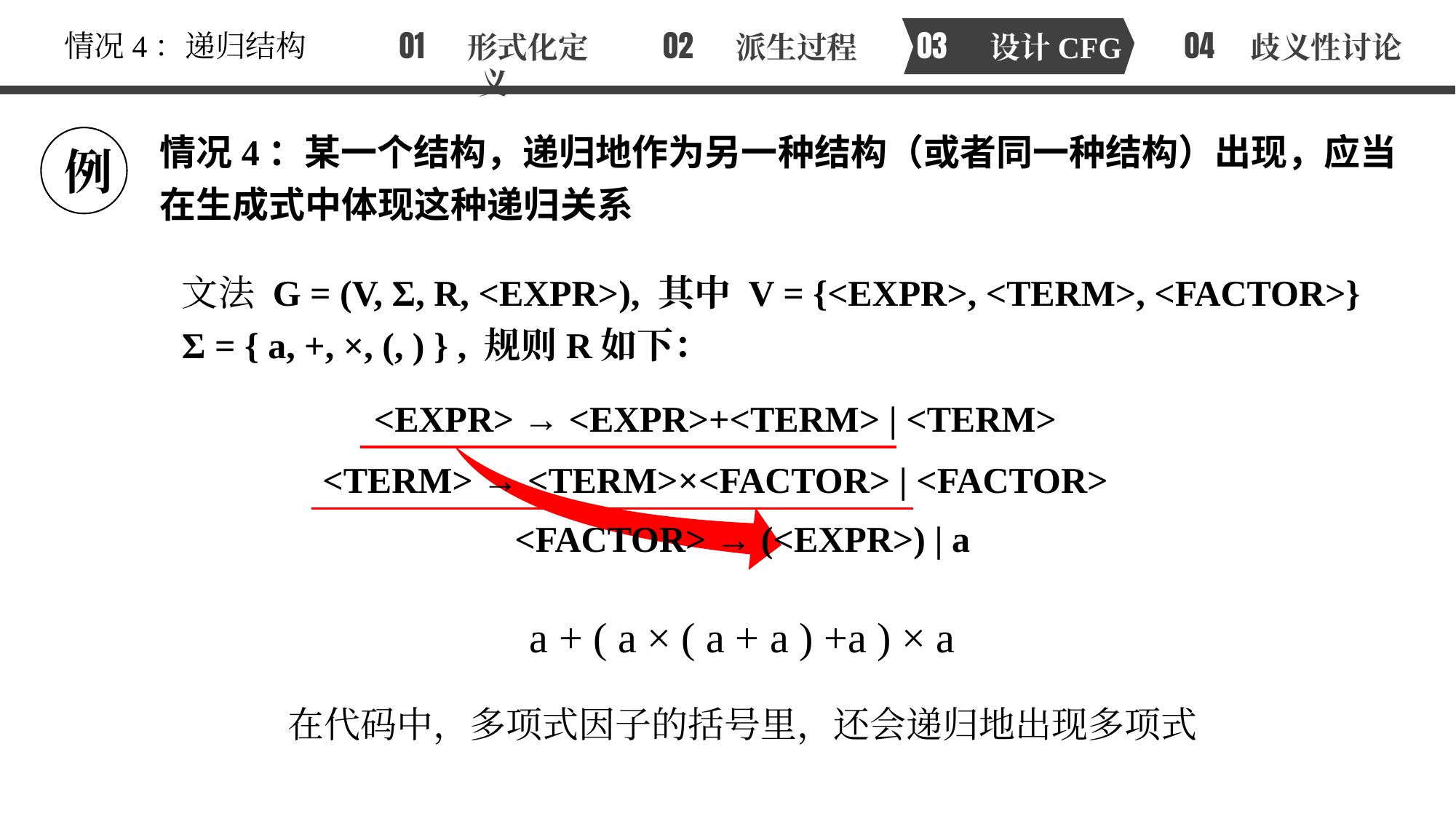

情况4：递归结构
01     形式化定义
02     派生过程
03     设计CFG
04    歧义性讨论

情况4：某一个结构，递归地作为另一种结构（或者同一种结构）出现，应当在生成式中体现这种递归关系
例
文法 G = (V, Σ, R, <EXPR>), 其中 V = {<EXPR>, <TERM>, <FACTOR>}
Σ = { a, +, ×, (, ) } , 规则R如下：
<EXPR> → <EXPR>+<TERM> | <TERM>

<TERM> → <TERM>×<FACTOR> | <FACTOR>
<FACTOR> → (<EXPR>) | a
a + ( a × ( a + a ) +a ) × a
在代码中，多项式因子的括号里，还会递归地出现多项式